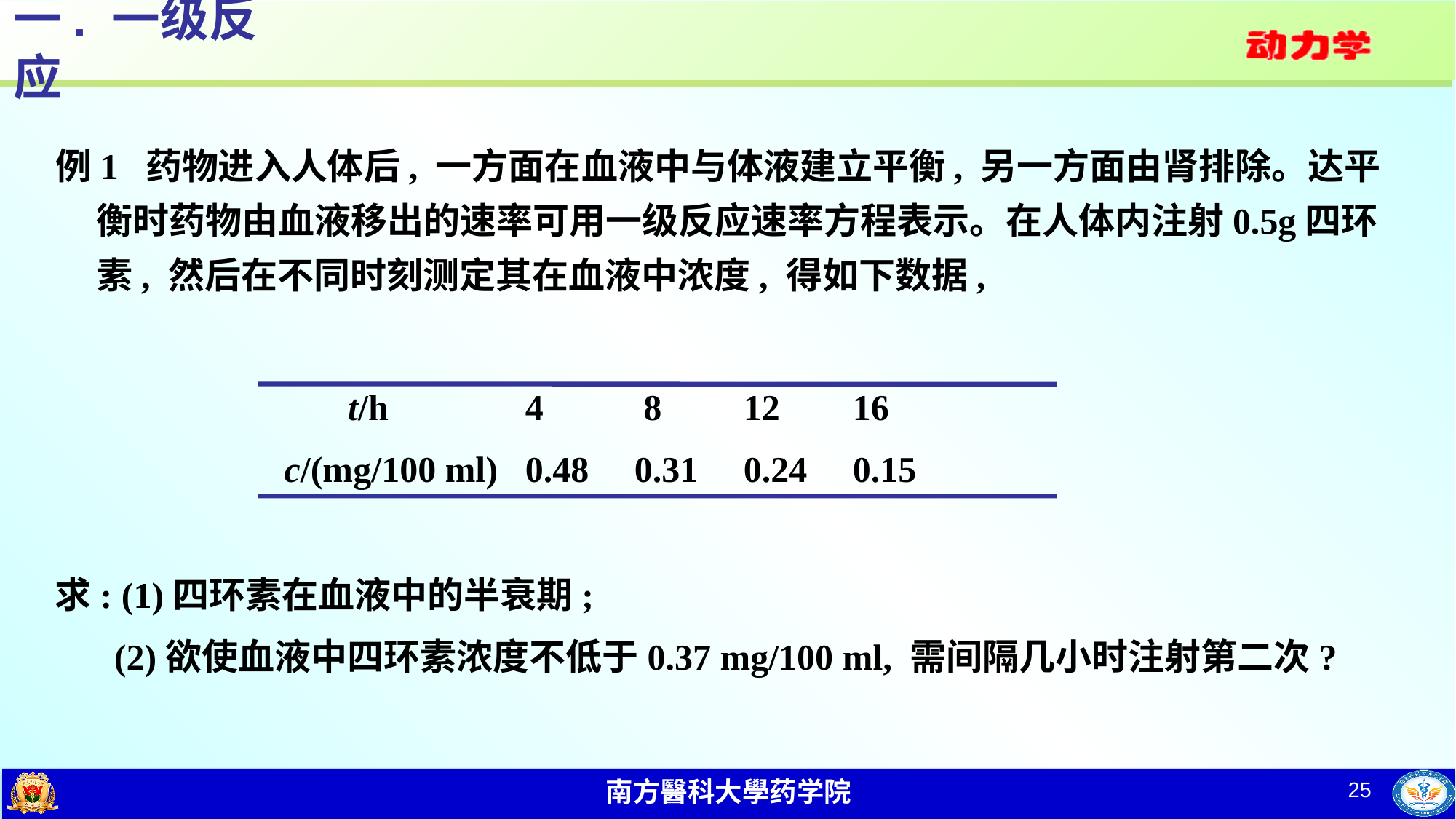

# 一. 一级反应
例1  药物进入人体后, 一方面在血液中与体液建立平衡, 另一方面由肾排除。达平衡时药物由血液移出的速率可用一级反应速率方程表示。在人体内注射0.5g四环素, 然后在不同时刻测定其在血液中浓度, 得如下数据,
                     t/h              	4	 8	12 	16
              c/(mg/100 ml) 	0.48	0.31	0.24	0.15

求: (1)四环素在血液中的半衰期;
	  (2)欲使血液中四环素浓度不低于0.37 mg/100 ml, 需间隔几小时注射第二次?
25